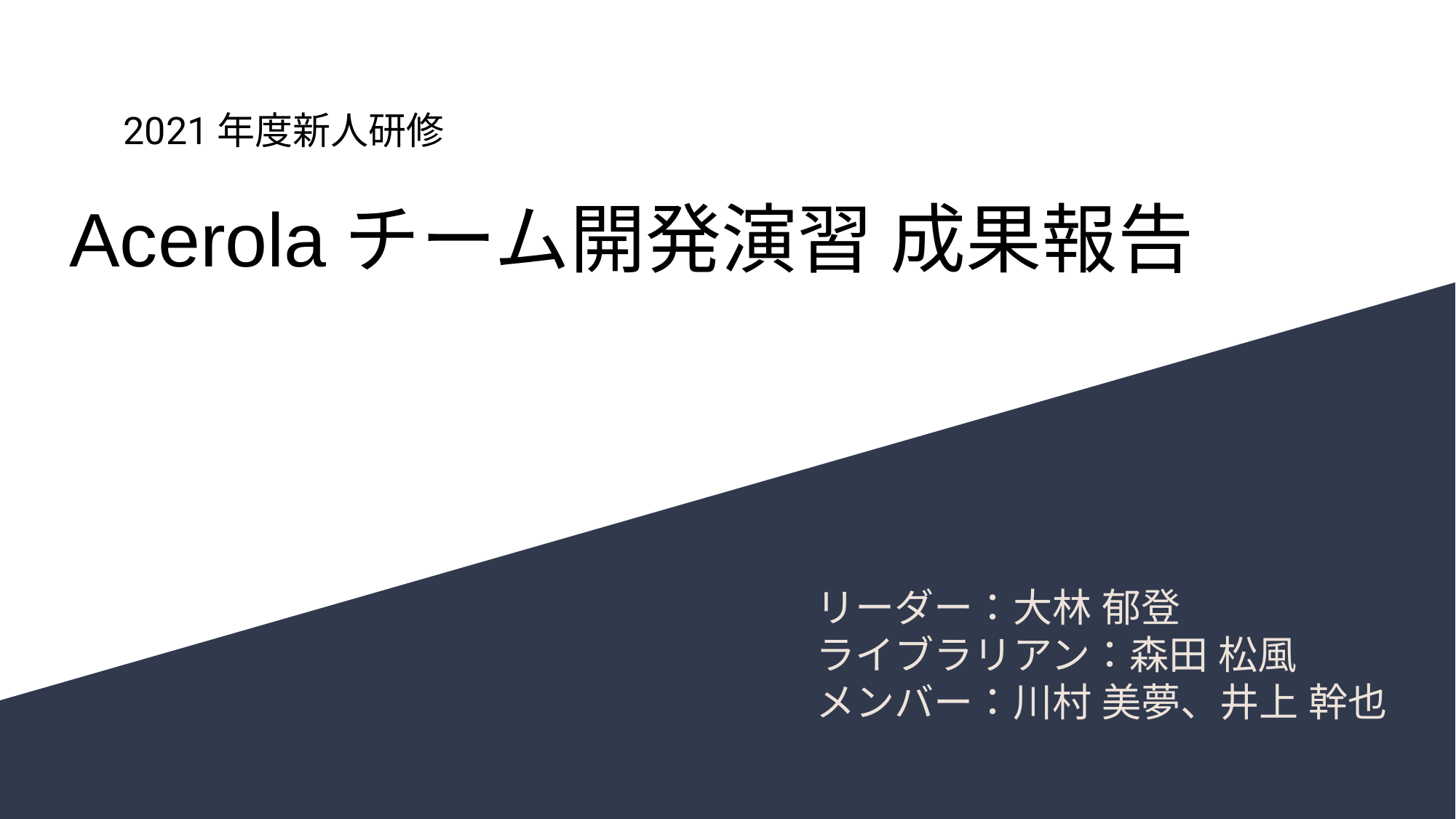

2021年度新人研修
# Acerolaチーム開発演習 成果報告
リーダー：大林 郁登
ライブラリアン：森田 松風
メンバー：川村 美夢、井上 幹也